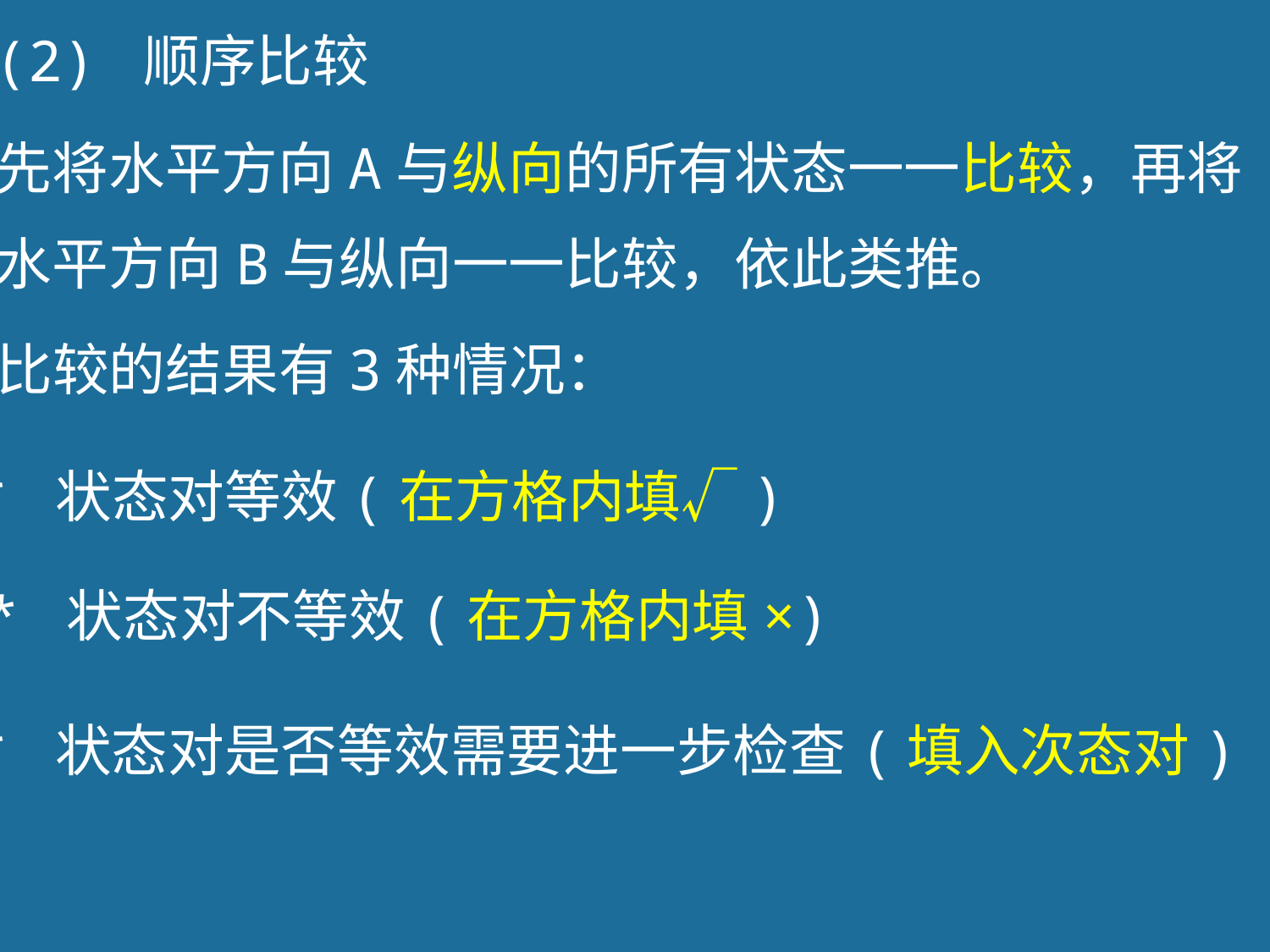

(2) 顺序比较
先将水平方向A与纵向的所有状态一一比较，再将
水平方向B与纵向一一比较，依此类推。
比较的结果有3种情况：
* 状态对等效(在方格内填√)
* 状态对不等效(在方格内填×)
* 状态对是否等效需要进一步检查(填入次态对)
69